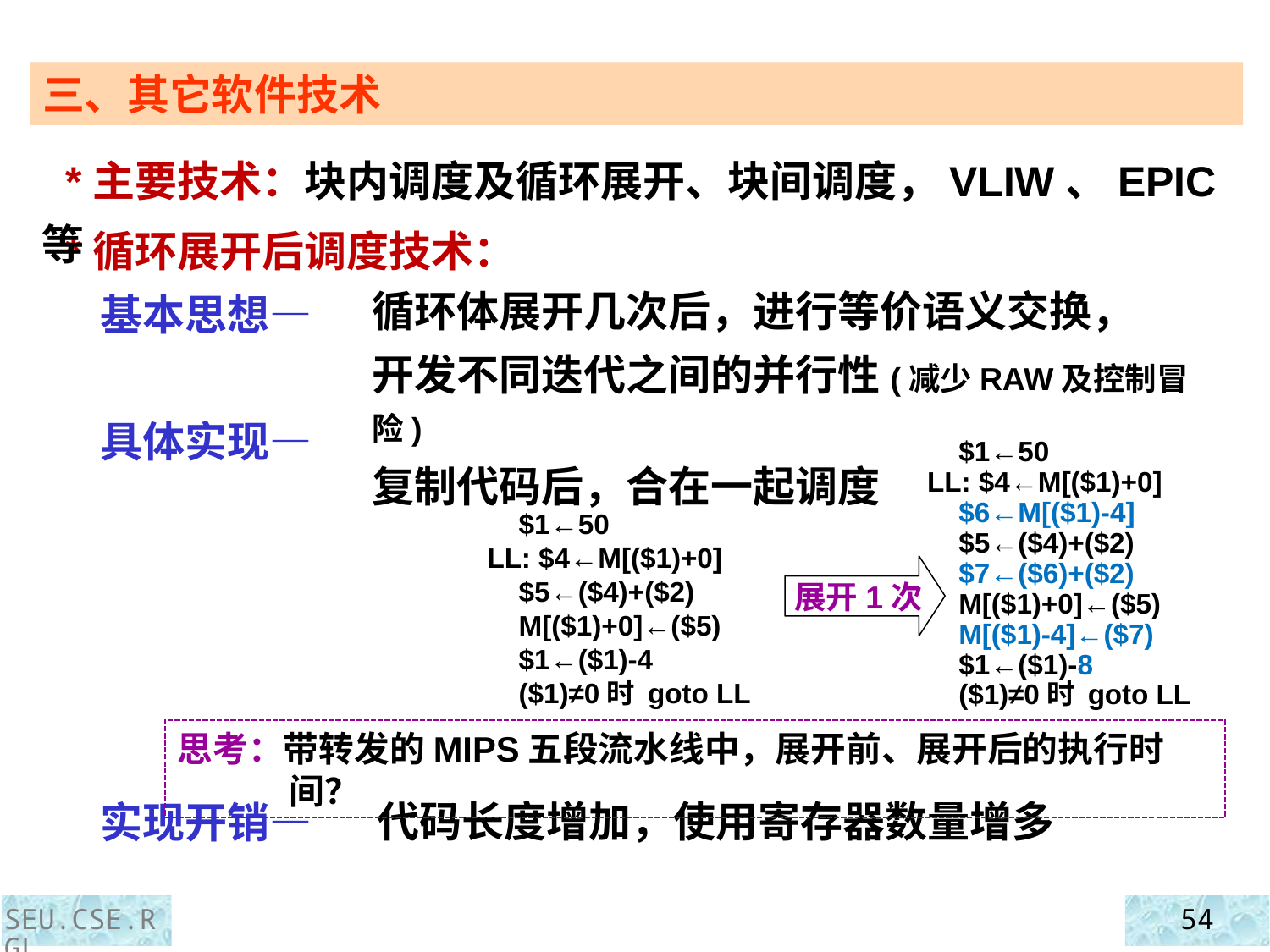

三、其它软件技术
  *主要技术：块内调度及循环展开、块间调度，VLIW、EPIC等
  *循环展开后调度技术：
     基本思想—

     具体实现—

     实现开销—
循环体展开几次后，进行等价语义交换，
开发不同迭代之间的并行性(减少RAW及控制冒险)
复制代码后，合在一起调度
    $1←50
LL: $4←M[($1)+0]
    $6←M[($1)-4]
    $5←($4)+($2)
    $7←($6)+($2)
    M[($1)+0]←($5)
    M[($1)-4]←($7)
    $1←($1)-8
    ($1)≠0时 goto LL
    $1←50
LL: $4←M[($1)+0]
    $5←($4)+($2)
    M[($1)+0]←($5)
    $1←($1)-4
    ($1)≠0时 goto LL
展开1次
思考：带转发的MIPS五段流水线中，展开前、展开后的执行时间？
代码长度增加，使用寄存器数量增多
SEU.CSE.RGL
54